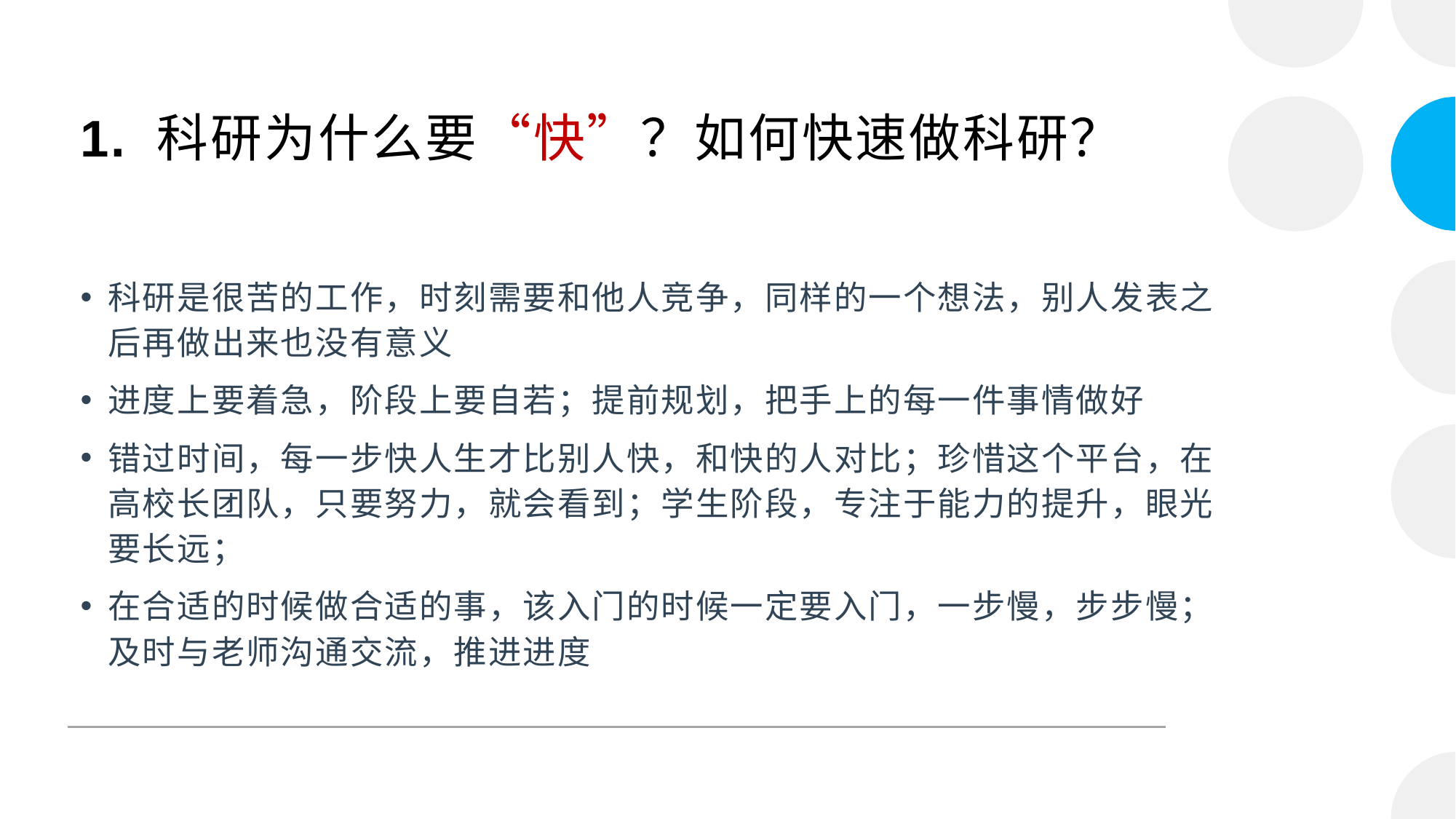

# 1. 科研为什么要“快”？如何快速做科研？
科研是很苦的工作，时刻需要和他人竞争，同样的一个想法，别人发表之后再做出来也没有意义
进度上要着急，阶段上要自若；提前规划，把手上的每一件事情做好
错过时间，每一步快人生才比别人快，和快的人对比；珍惜这个平台，在高校长团队，只要努力，就会看到；学生阶段，专注于能力的提升，眼光要长远；
在合适的时候做合适的事，该入门的时候一定要入门，一步慢，步步慢；及时与老师沟通交流，推进进度